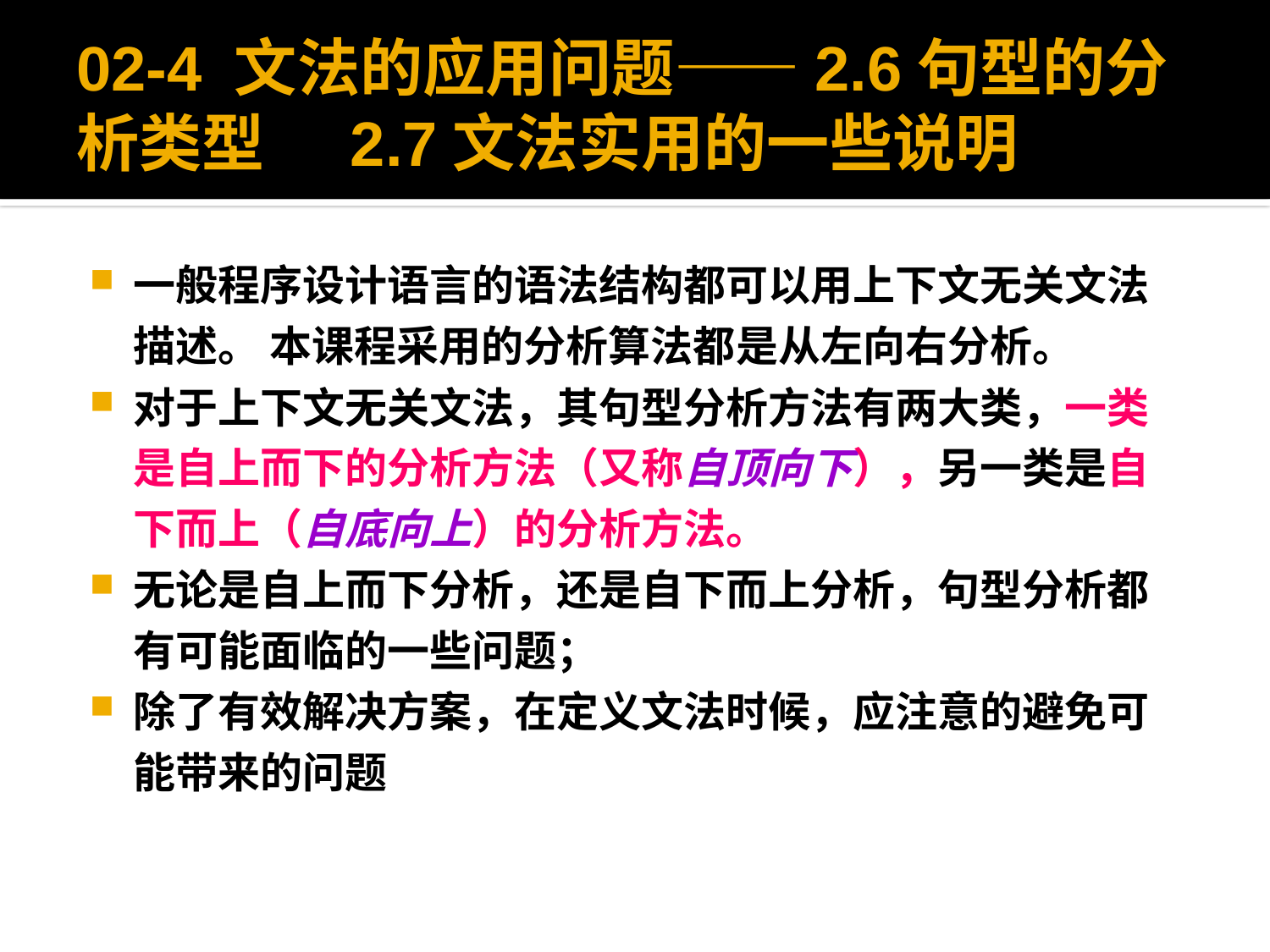

# 02-4 文法的应用问题——2.6句型的分析类型     2.7文法实用的一些说明
一般程序设计语言的语法结构都可以用上下文无关文法描述。 本课程采用的分析算法都是从左向右分析。
对于上下文无关文法，其句型分析方法有两大类，一类是自上而下的分析方法（又称自顶向下），另一类是自下而上（自底向上）的分析方法。
无论是自上而下分析，还是自下而上分析，句型分析都有可能面临的一些问题；
除了有效解决方案，在定义文法时候，应注意的避免可能带来的问题